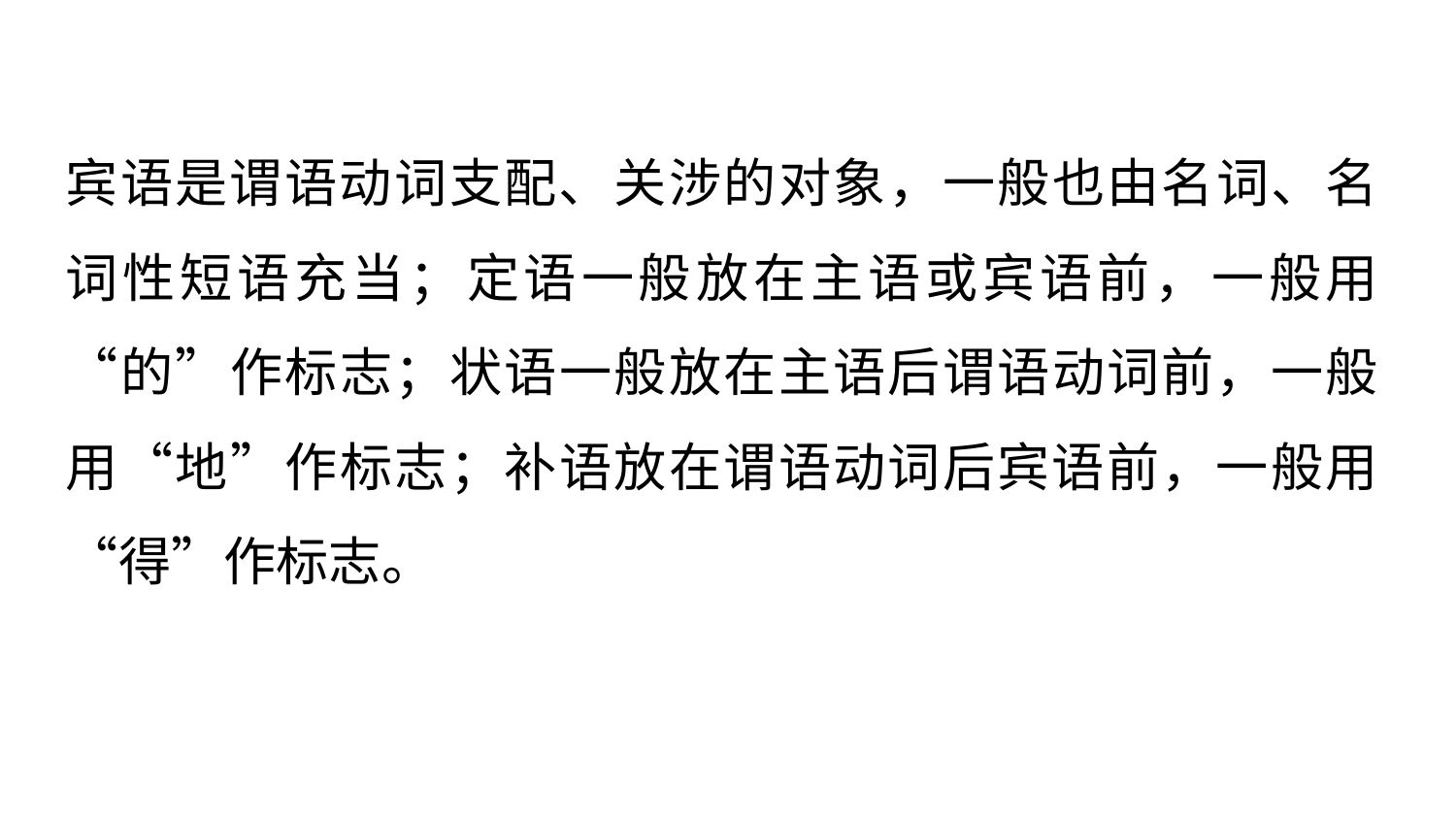

宾语是谓语动词支配、关涉的对象，一般也由名词、名词性短语充当；定语一般放在主语或宾语前，一般用“的”作标志；状语一般放在主语后谓语动词前，一般用“地”作标志；补语放在谓语动词后宾语前，一般用“得”作标志。